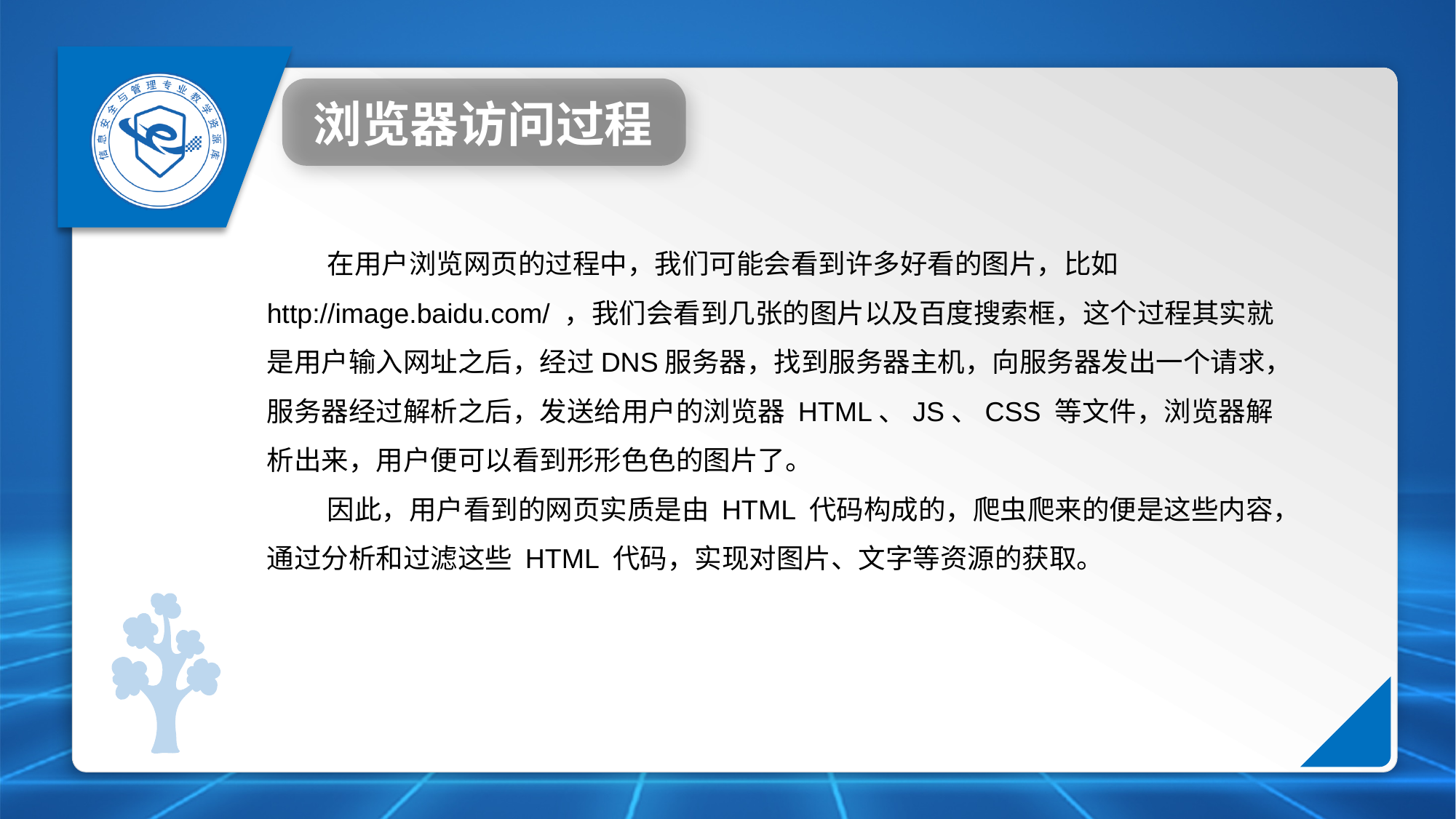

浏览器访问过程

在用户浏览网页的过程中，我们可能会看到许多好看的图片，比如 http://image.baidu.com/ ，我们会看到几张的图片以及百度搜索框，这个过程其实就是用户输入网址之后，经过DNS服务器，找到服务器主机，向服务器发出一个请求，服务器经过解析之后，发送给用户的浏览器 HTML、JS、CSS 等文件，浏览器解析出来，用户便可以看到形形色色的图片了。
因此，用户看到的网页实质是由 HTML 代码构成的，爬虫爬来的便是这些内容，通过分析和过滤这些 HTML 代码，实现对图片、文字等资源的获取。